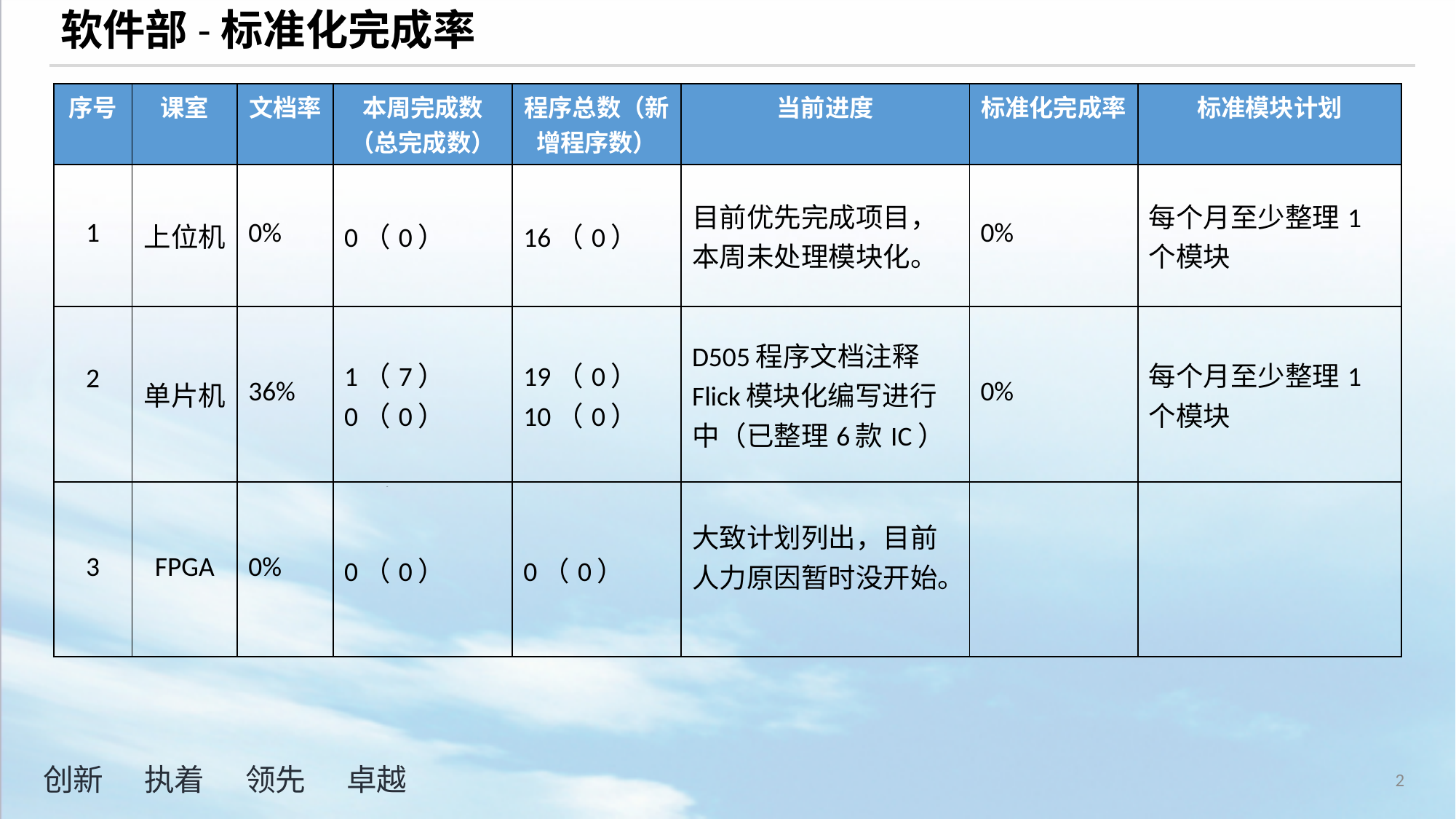

软件部-标准化完成率
| 序号 | 课室 | 文档率 | 本周完成数（总完成数） | 程序总数（新增程序数） | 当前进度 | 标准化完成率 | 标准模块计划 |
| --- | --- | --- | --- | --- | --- | --- | --- |
| 1 | 上位机 | 0% | 0（0） | 16（0） | 目前优先完成项目，本周未处理模块化。 | 0% | 每个月至少整理1个模块 |
| 2 | 单片机 | 36% | 1（7） 0（0） | 19（0） 10（0） | D505程序文档注释Flick模块化编写进行中（已整理6款IC） | 0% | 每个月至少整理1个模块 |
| 3 | FPGA | 0% | 0（0） | 0（0） | 大致计划列出，目前人力原因暂时没开始。 |  |  |
2